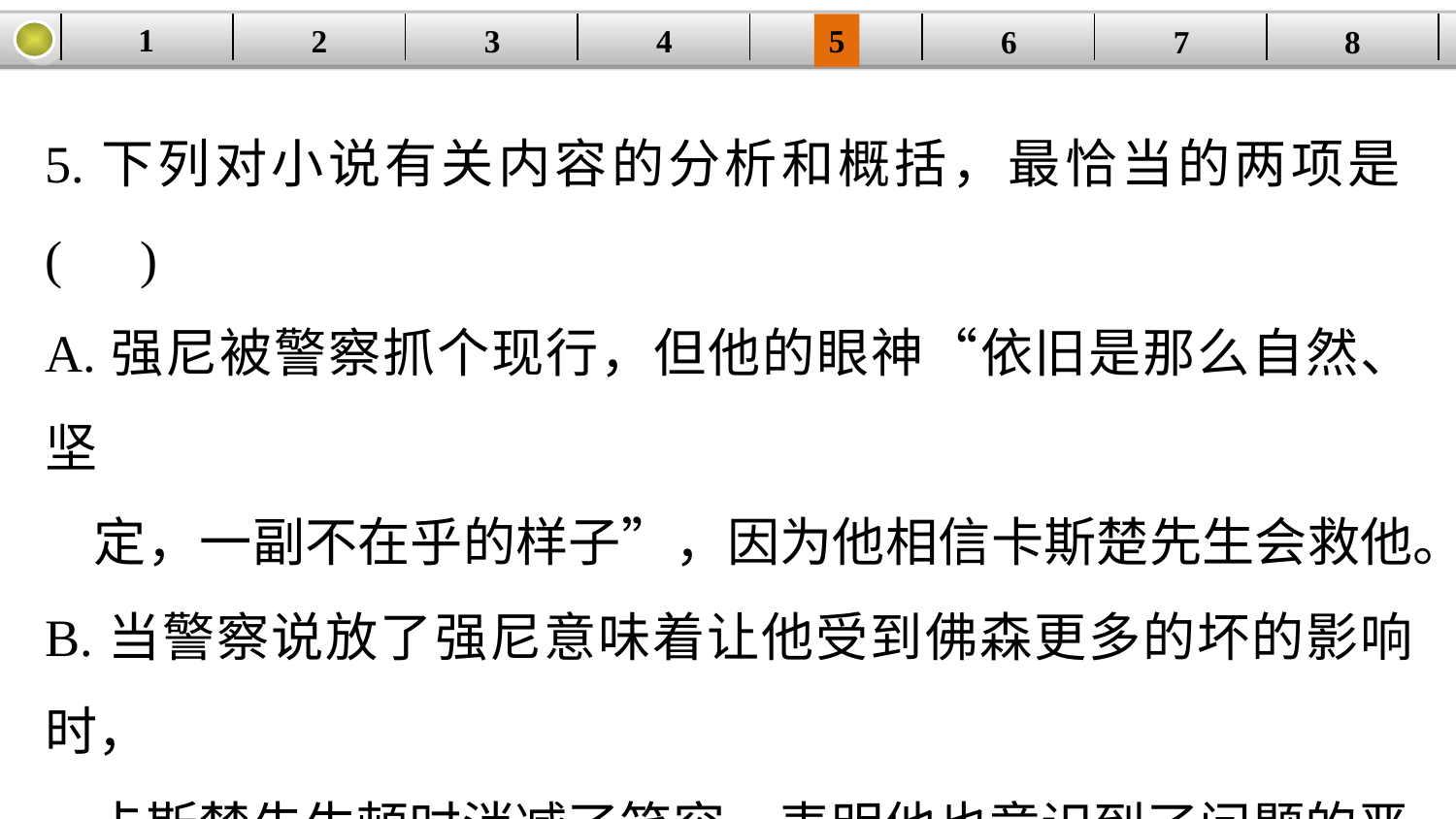

1
2
3
4
|  |  |  |  |  |  |  |  |
| --- | --- | --- | --- | --- | --- | --- | --- |
5
6
7
8

5.下列对小说有关内容的分析和概括，最恰当的两项是(　)
A.强尼被警察抓个现行，但他的眼神“依旧是那么自然、坚
   定，一副不在乎的样子”，因为他相信卡斯楚先生会救他。
B.当警察说放了强尼意味着让他受到佛森更多的坏的影响时，
   卡斯楚先生顿时消减了笑容，表明他也意识到了问题的严
   重性。